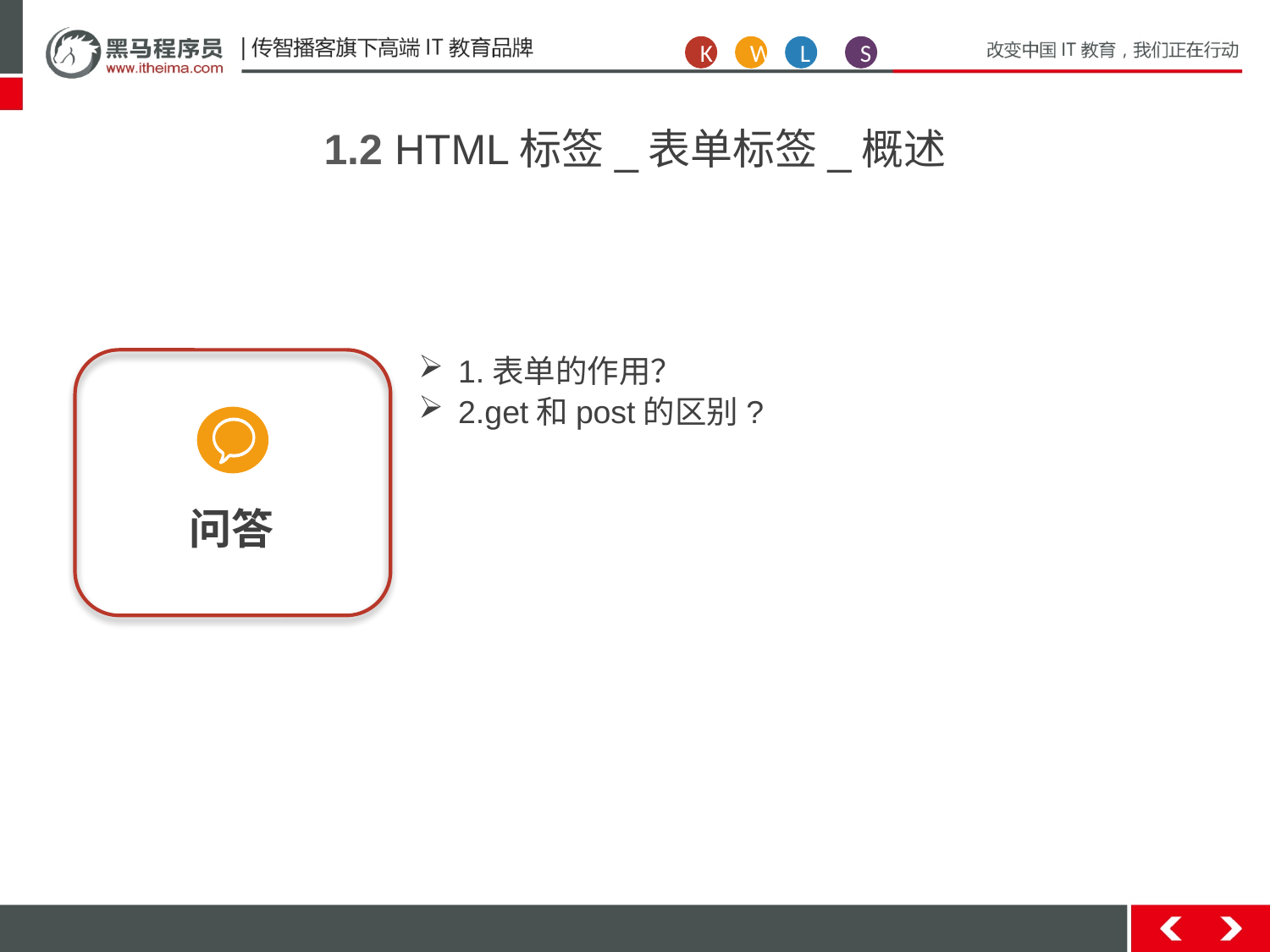

K
W
L
S
1.2 HTML标签_表单标签_概述

1.表单的作用？
2.get和post的区别?

问答